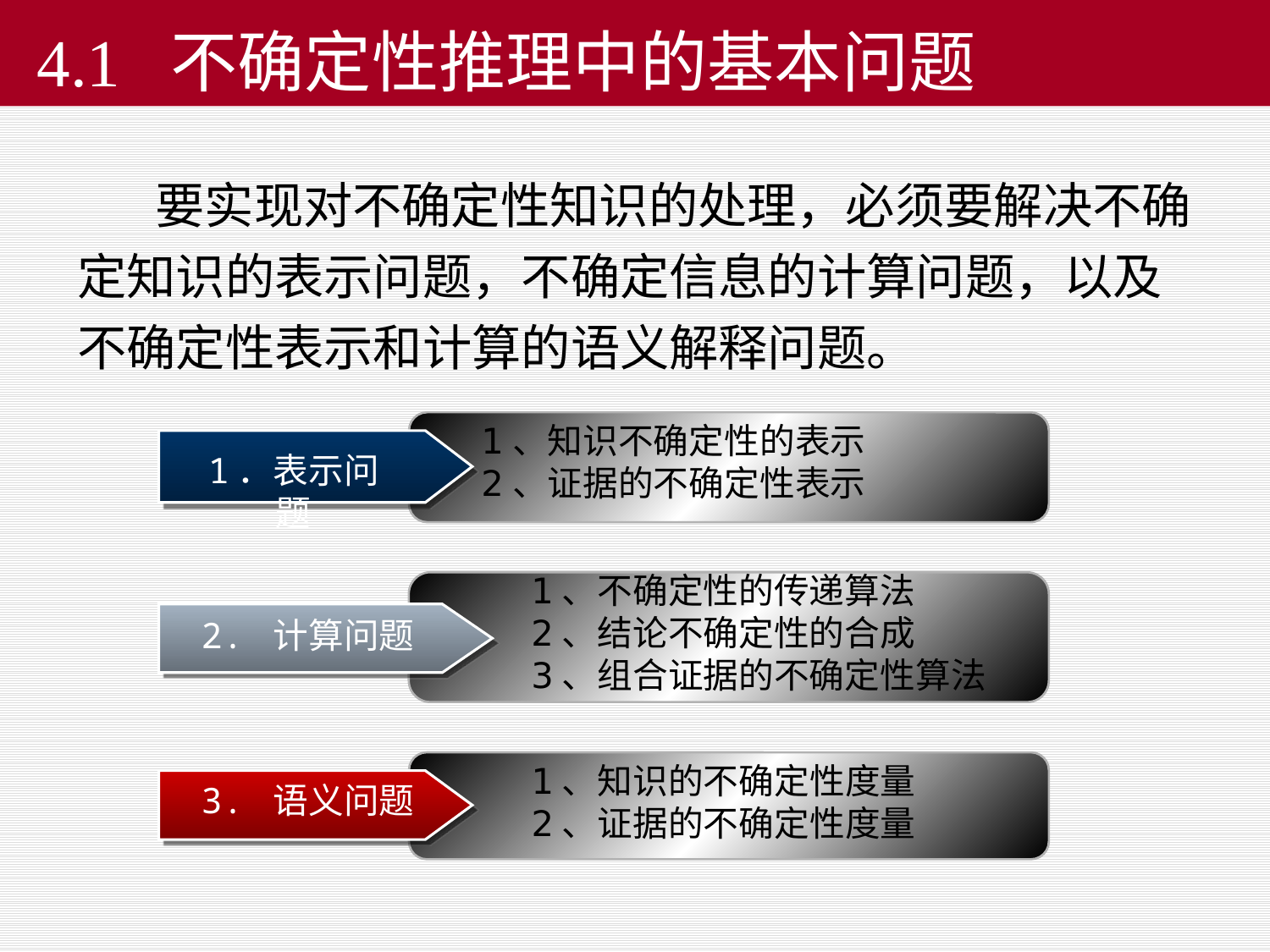

#
4.1  不确定性推理中的基本问题
      要实现对不确定性知识的处理，必须要解决不确定知识的表示问题，不确定信息的计算问题，以及不确定性表示和计算的语义解释问题。

1、知识不确定性的表示
2、证据的不确定性表示

1．表示问题
1、不确定性的传递算法
2、结论不确定性的合成
3、组合证据的不确定性算法

2. 计算问题

1、知识的不确定性度量
2、证据的不确定性度量

3. 语义问题
13